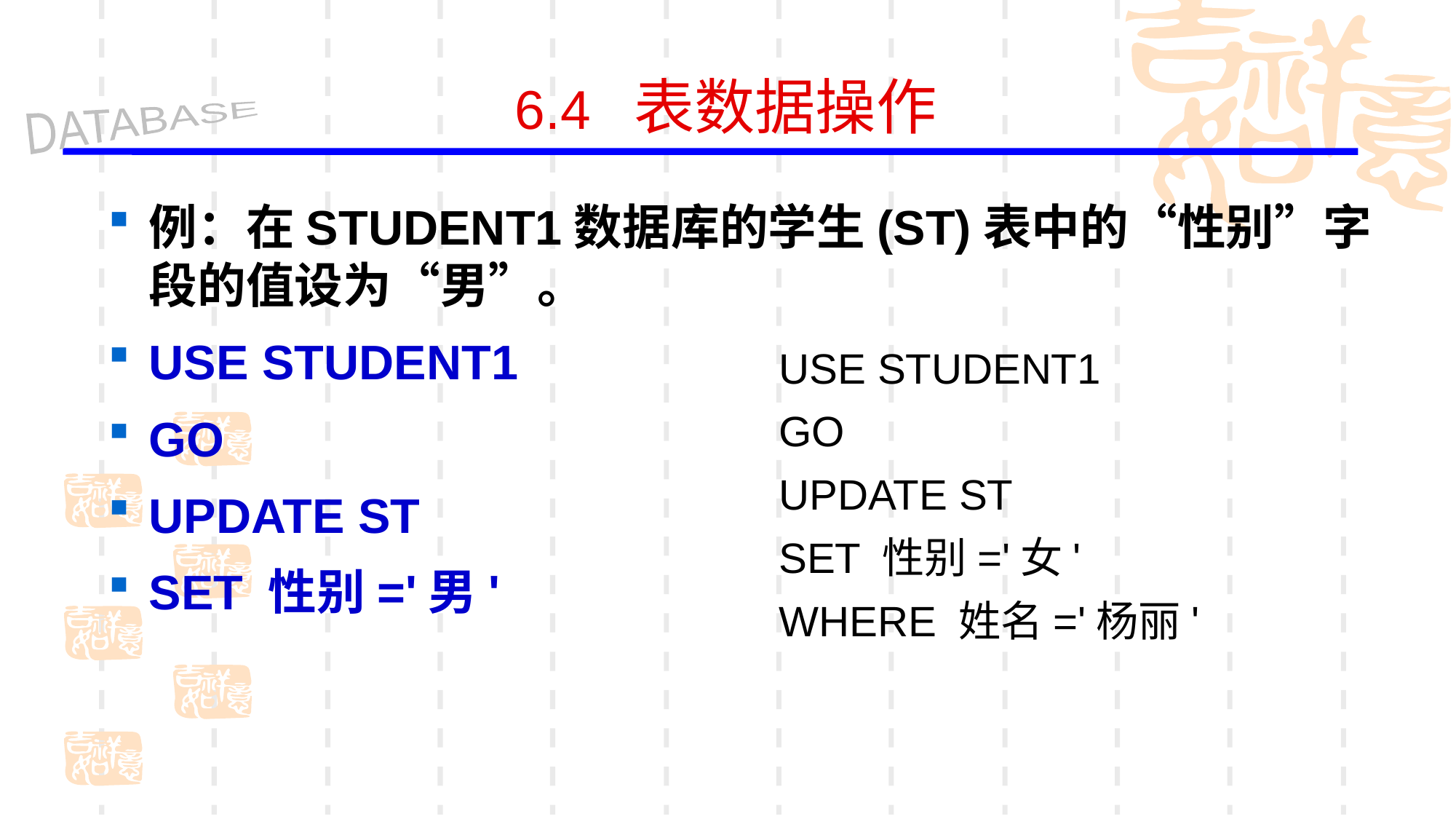

6.4  表数据操作
例：在STUDENT1数据库的学生(ST)表中的“性别”字段的值设为“男”。
USE STUDENT1
GO
UPDATE ST
SET 性别='男'
USE STUDENT1
GO
UPDATE ST
SET 性别='女'
WHERE 姓名='杨丽'